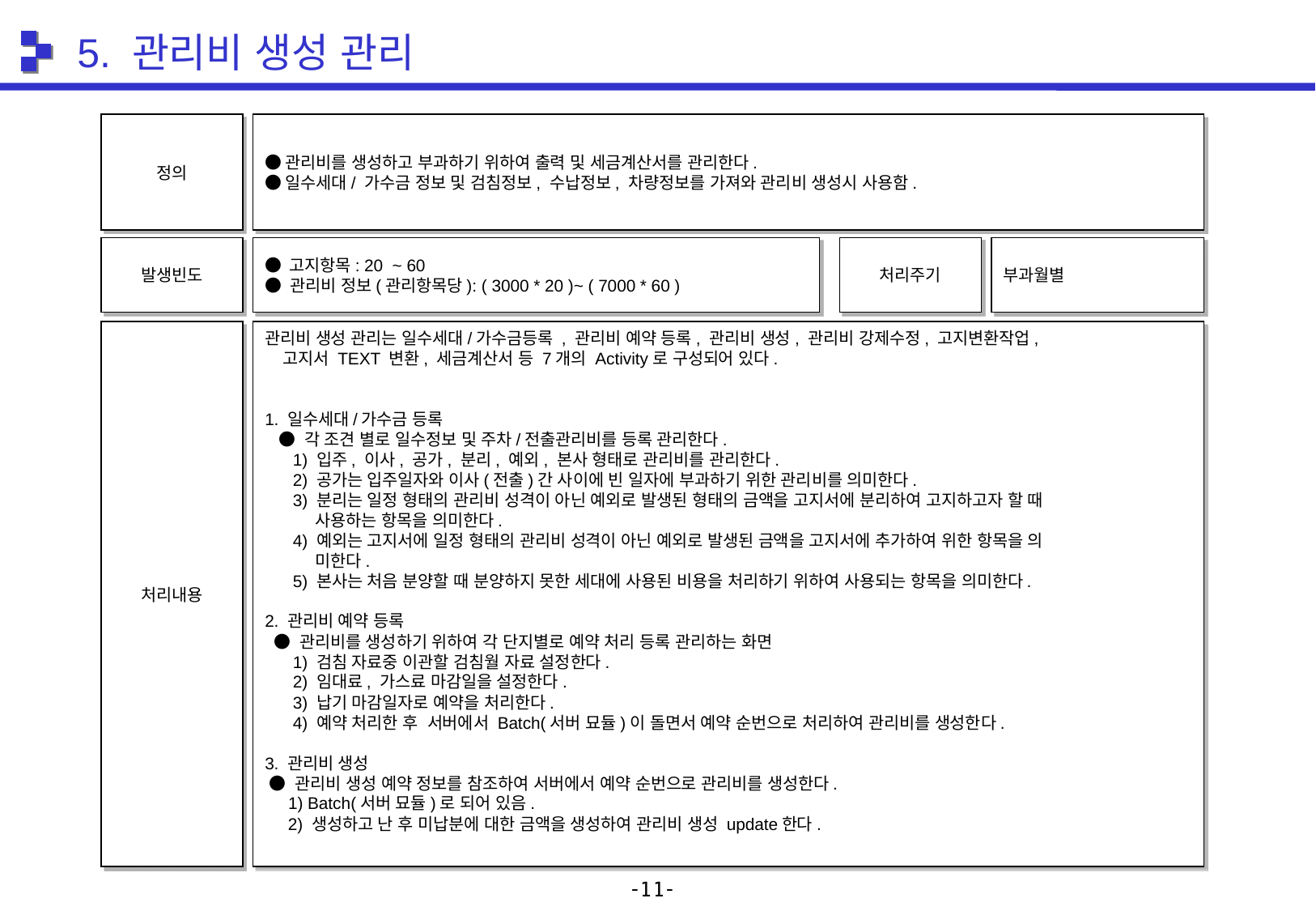

5. 관리비 생성 관리
정의
●관리비를 생성하고 부과하기 위하여 출력 및 세금계산서를 관리한다.
●일수세대/ 가수금 정보 및 검침정보, 수납정보, 차량정보를 가져와 관리비 생성시 사용함.
발생빈도
● 고지항목: 20  ~ 60
● 관리비 정보(관리항목당): ( 3000 * 20 )~ ( 7000 * 60 )
처리주기
부과월별
처리내용
관리비 생성 관리는 일수세대/가수금등록 , 관리비 예약 등록, 관리비 생성, 관리비 강제수정, 고지변환작업,
   고지서 TEXT 변환, 세금계산서 등 7개의 Activity로 구성되어 있다.

1. 일수세대/가수금 등록
   ● 각 조견 별로 일수정보 및 주차/전출관리비를 등록 관리한다.
      1) 입주, 이사, 공가, 분리, 예외, 본사 형태로 관리비를 관리한다.
      2) 공가는 입주일자와 이사(전출)간 사이에 빈 일자에 부과하기 위한 관리비를 의미한다.
      3) 분리는 일정 형태의 관리비 성격이 아닌 예외로 발생된 형태의 금액을 고지서에 분리하여 고지하고자 할 때
          사용하는 항목을 의미한다.
      4) 예외는 고지서에 일정 형태의 관리비 성격이 아닌 예외로 발생된 금액을 고지서에 추가하여 위한 항목을 의
          미한다.
      5) 본사는 처음 분양할 때 분양하지 못한 세대에 사용된 비용을 처리하기 위하여 사용되는 항목을 의미한다.

2. 관리비 예약 등록
  ● 관리비를 생성하기 위하여 각 단지별로 예약 처리 등록 관리하는 화면
      1) 검침 자료중 이관할 검침월 자료 설정한다.
      2) 임대료, 가스료 마감일을 설정한다.
      3) 납기 마감일자로 예약을 처리한다.
      4) 예약 처리한 후  서버에서 Batch(서버 묘듈)이 돌면서 예약 순번으로 처리하여 관리비를 생성한다.

3. 관리비 생성
 ● 관리비 생성 예약 정보를 참조하여 서버에서 예약 순번으로 관리비를 생성한다.
     1) Batch(서버 묘듈)로 되어 있음.
     2) 생성하고 난 후 미납분에 대한 금액을 생성하여 관리비 생성 update한다.